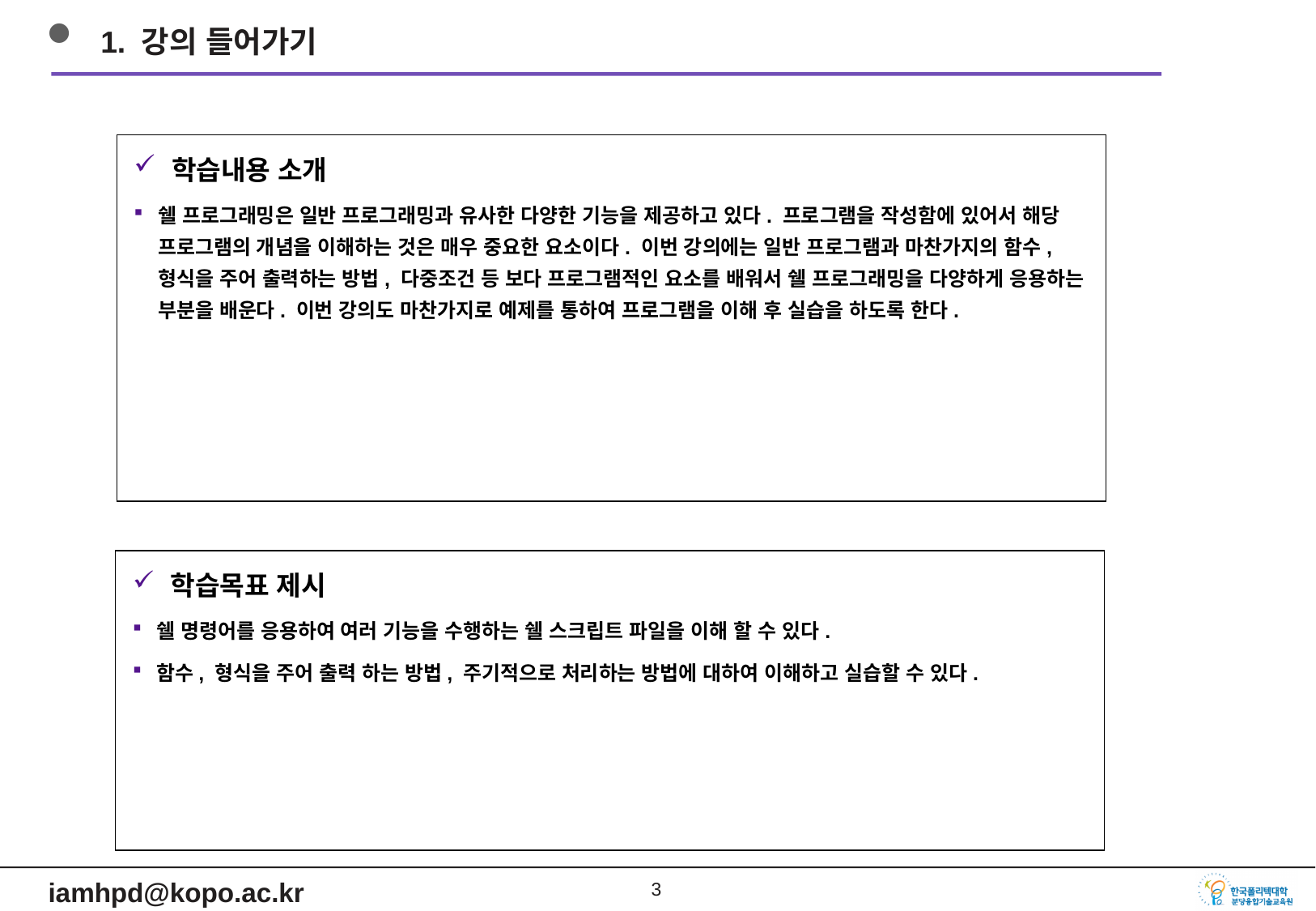

1. 강의 들어가기
학습내용 소개
쉘 프로그래밍은 일반 프로그래밍과 유사한 다양한 기능을 제공하고 있다. 프로그램을 작성함에 있어서 해당 프로그램의 개념을 이해하는 것은 매우 중요한 요소이다. 이번 강의에는 일반 프로그램과 마찬가지의 함수, 형식을 주어 출력하는 방법, 다중조건 등 보다 프로그램적인 요소를 배워서 쉘 프로그래밍을 다양하게 응용하는 부분을 배운다. 이번 강의도 마찬가지로 예제를 통하여 프로그램을 이해 후 실습을 하도록 한다.
학습목표 제시
쉘 명령어를 응용하여 여러 기능을 수행하는 쉘 스크립트 파일을 이해 할 수 있다.
함수, 형식을 주어 출력 하는 방법, 주기적으로 처리하는 방법에 대하여 이해하고 실습할 수 있다.
3